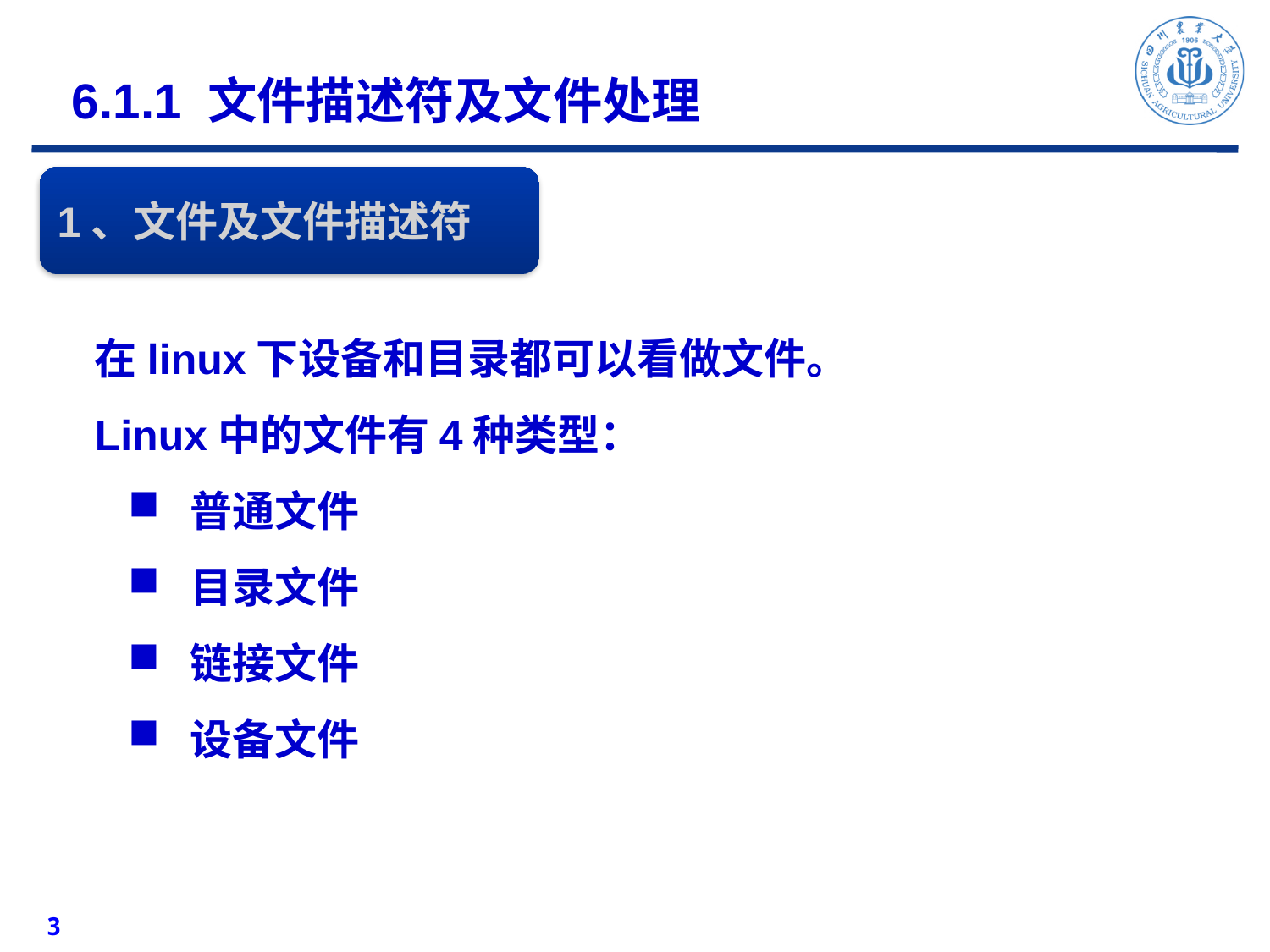

6.1.1 文件描述符及文件处理
1、文件及文件描述符
在linux下设备和目录都可以看做文件。
Linux中的文件有4种类型：
  普通文件
  目录文件
  链接文件
  设备文件